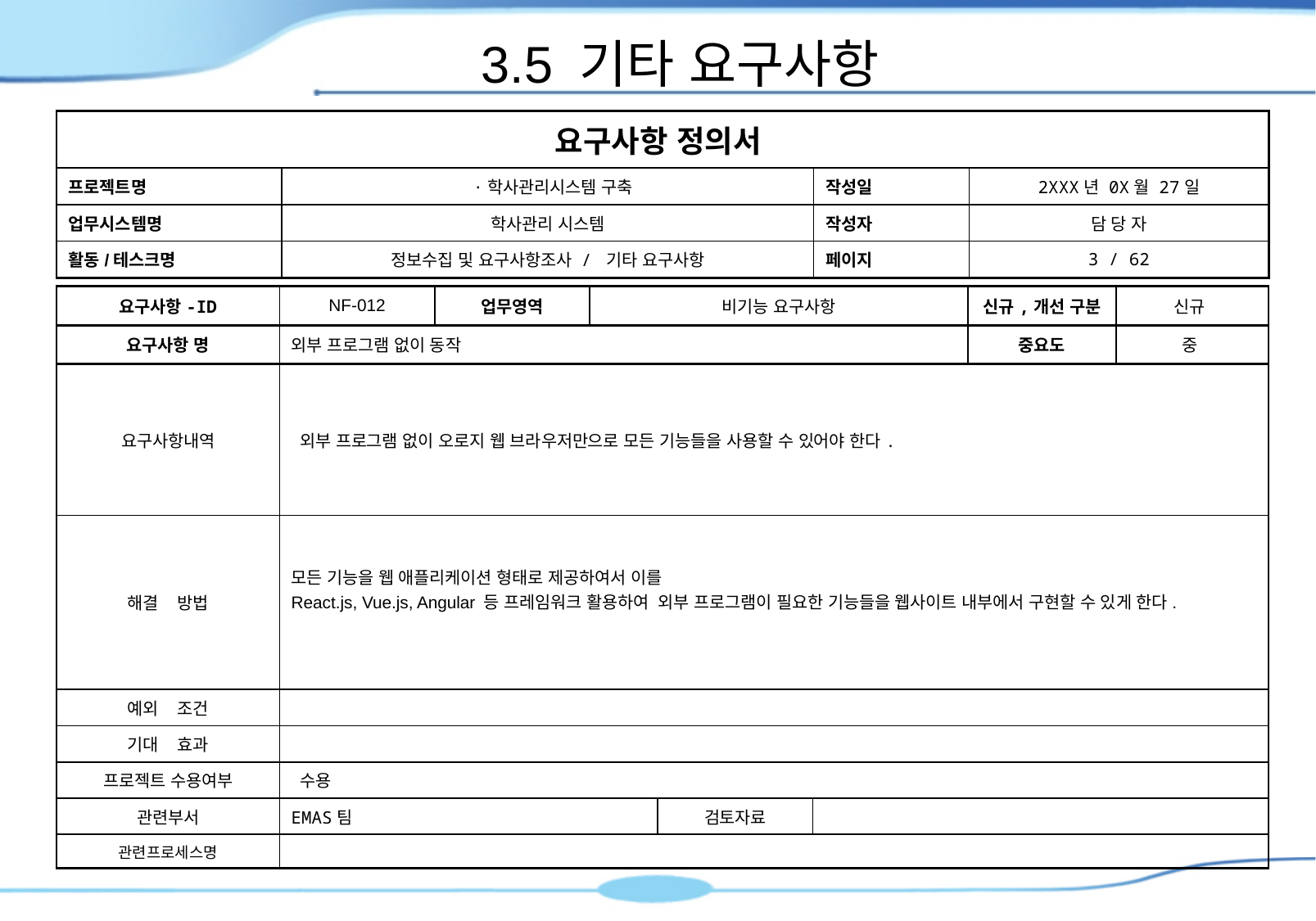

3.5 기타 요구사항
| 요구사항 정의서 |  |  |  |
| --- | --- | --- | --- |
| 프로젝트명 | ·학사관리시스템 구축 | 작성일 | 2XXX년 0X월 27일 |
| 업무시스템명 | 학사관리 시스템 | 작성자 | 담 당 자 |
| 활동/테스크명 | 정보수집 및 요구사항조사 / 기타 요구사항 | 페이지 | 3 / 62 |
| 요구사항-ID | NF-012 | 업무영역 | 비기능 요구사항 |  |  | 신규,개선 구분 | 신규 |
| --- | --- | --- | --- | --- | --- | --- | --- |
| 요구사항 명 | 외부 프로그램 없이 동작 |  |  |  |  | 중요도 | 중 |
| 요구사항내역 | 외부 프로그램 없이 오로지 웹 브라우저만으로 모든 기능들을 사용할 수 있어야 한다. |  |  |  |  |  |  |
| 해결 방법 | 모든 기능을 웹 애플리케이션 형태로 제공하여서 이를 React.js, Vue.js, Angular 등 프레임워크 활용하여 외부 프로그램이 필요한 기능들을 웹사이트 내부에서 구현할 수 있게 한다. |  |  |  |  |  |  |
| 예외 조건 |  |  |  |  |  |  |  |
| 기대 효과 |  |  |  |  |  |  |  |
| 프로젝트 수용여부 | 수용 |  |  |  |  |  |  |
| 관련부서 | EMAS팀 |  |  | 검토자료 |  |  |  |
| 관련프로세스명 |  |  |  |  |  |  |  |